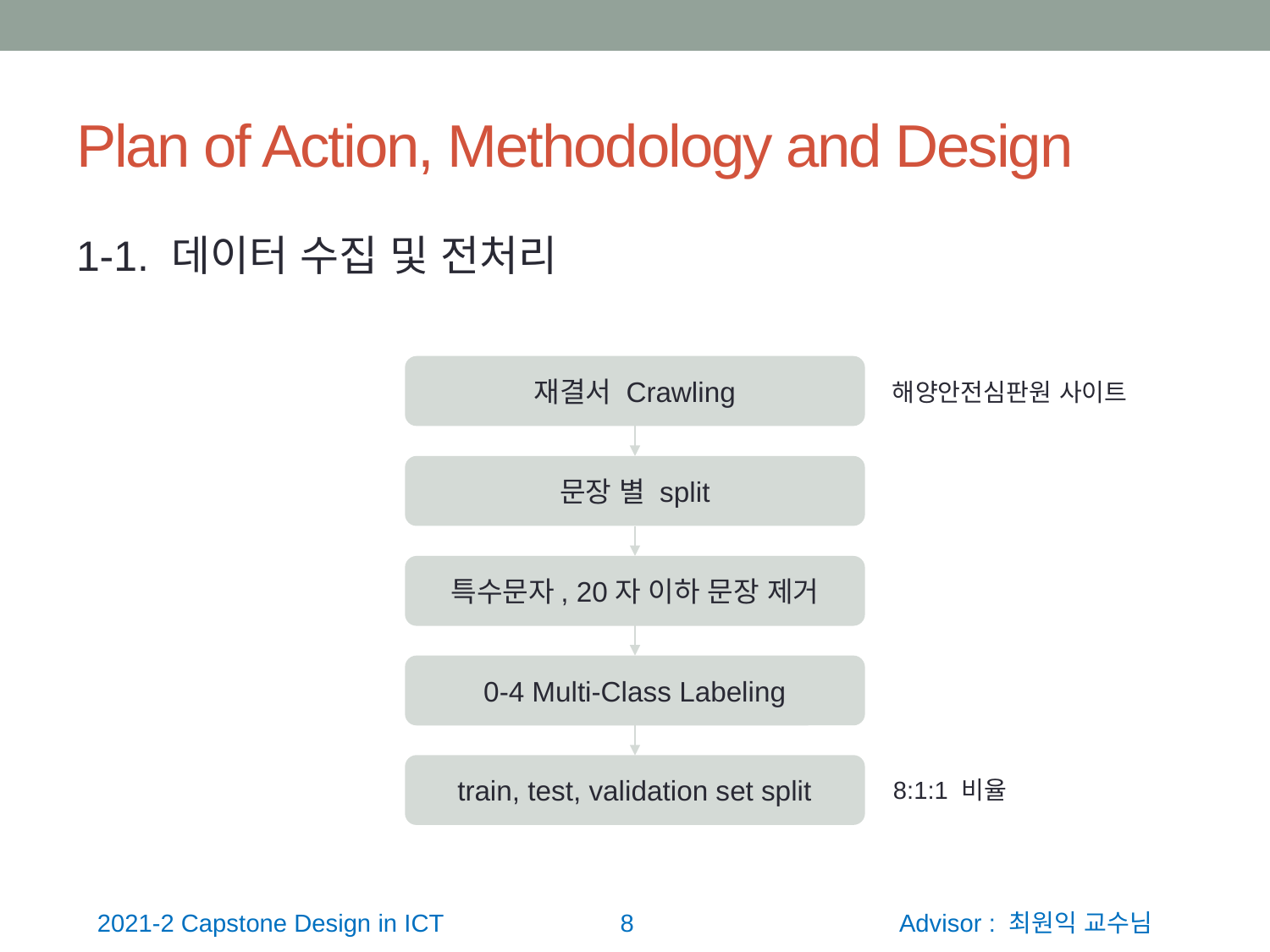

# Plan of Action, Methodology and Design
1-1. 데이터 수집 및 전처리
재결서 Crawling
해양안전심판원 사이트
문장 별 split
특수문자, 20자 이하 문장 제거
0-4 Multi-Class Labeling
train, test, validation set split
8:1:1 비율